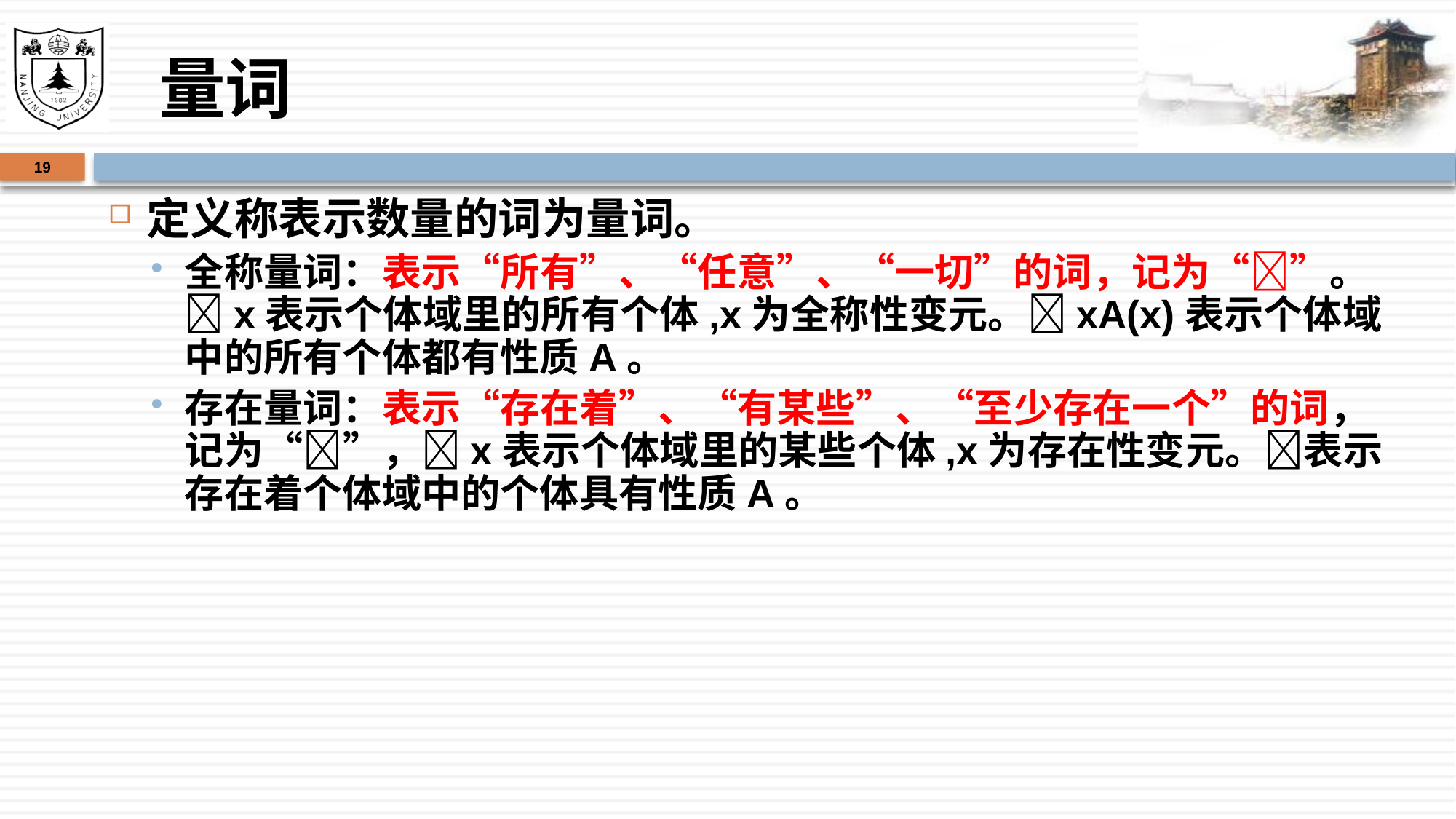

# 量词
19
定义称表示数量的词为量词。
全称量词：表示“所有”、“任意”、“一切”的词，记为“∀”。∀x表示个体域里的所有个体,x为全称性变元。∀xA(x)表示个体域中的所有个体都有性质A。
存在量词：表示“存在着”、“有某些”、“至少存在一个”的词，记为“∃”，∃x表示个体域里的某些个体,x为存在性变元。∃表示存在着个体域中的个体具有性质A。